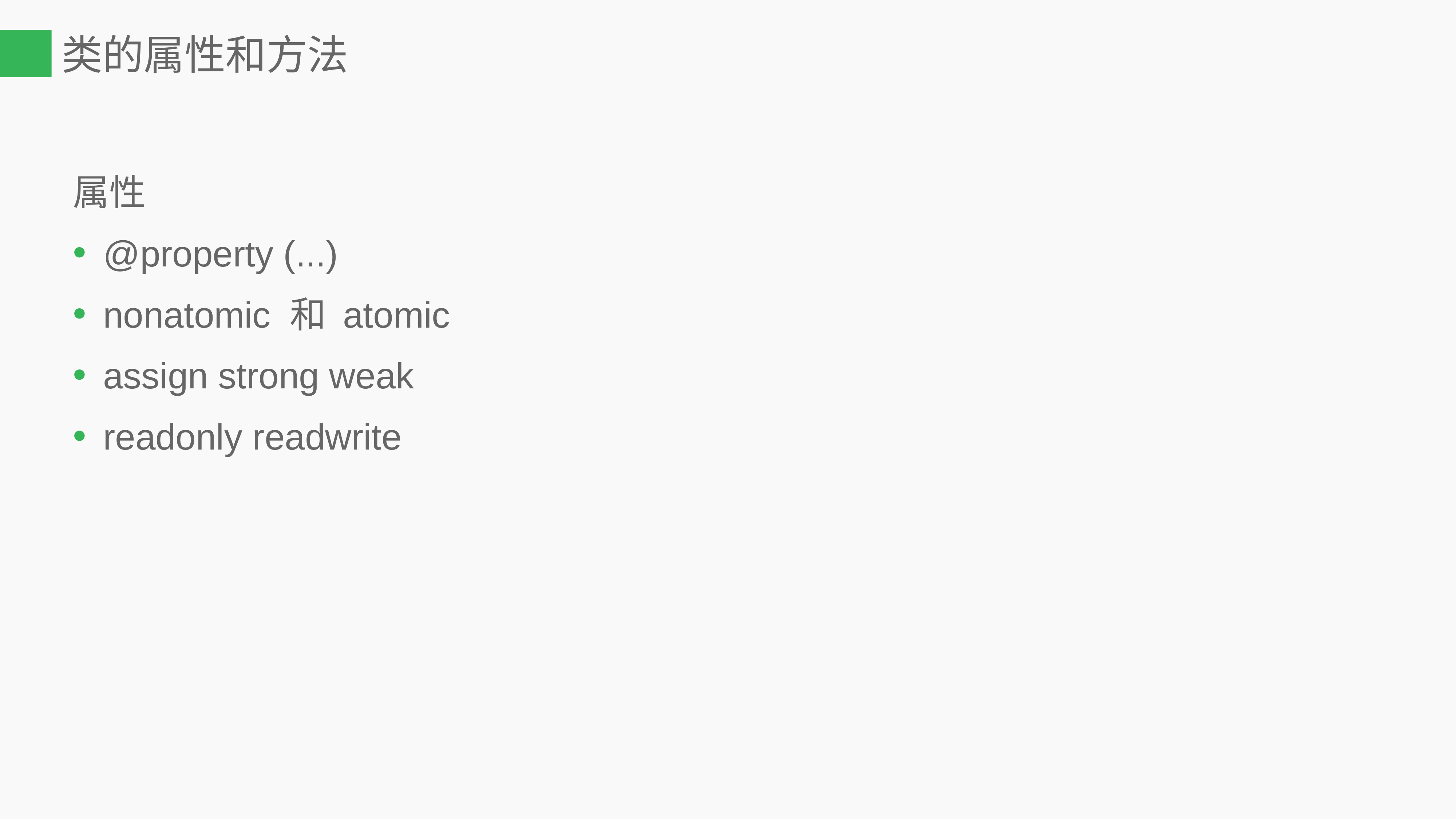

# 类的属性和方法
属性
@property (...)
nonatomic 和 atomic
assign strong weak
readonly readwrite